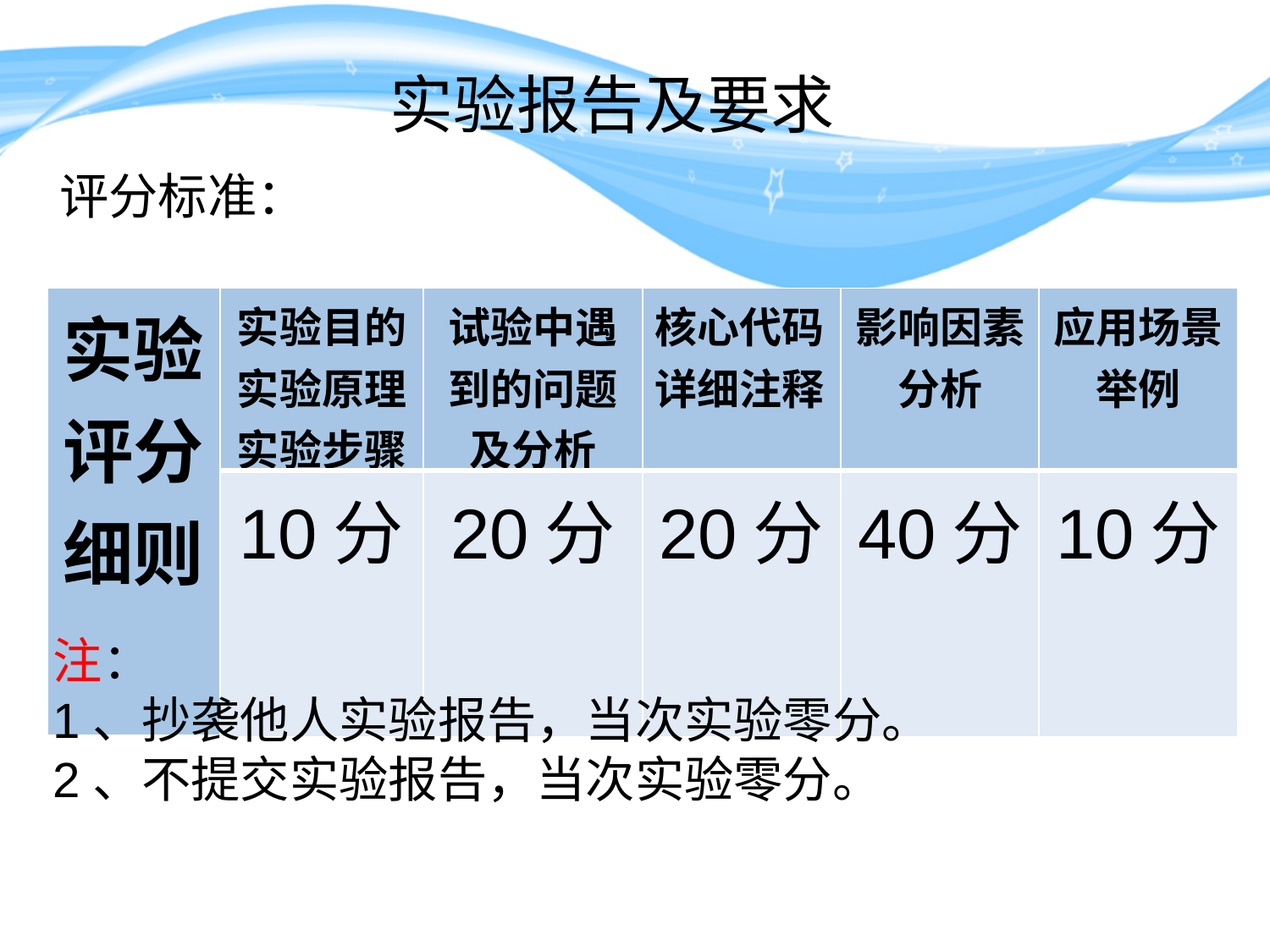

实验报告及要求
评分标准：
| 实验评分细则 | 实验目的实验原理实验步骤 | 试验中遇到的问题及分析 | 核心代码详细注释 | 影响因素分析 | 应用场景举例 |
| --- | --- | --- | --- | --- | --- |
|  | 10分 | 20分 | 20分 | 40分 | 10分 |
注：
1、抄袭他人实验报告，当次实验零分。
2、不提交实验报告，当次实验零分。